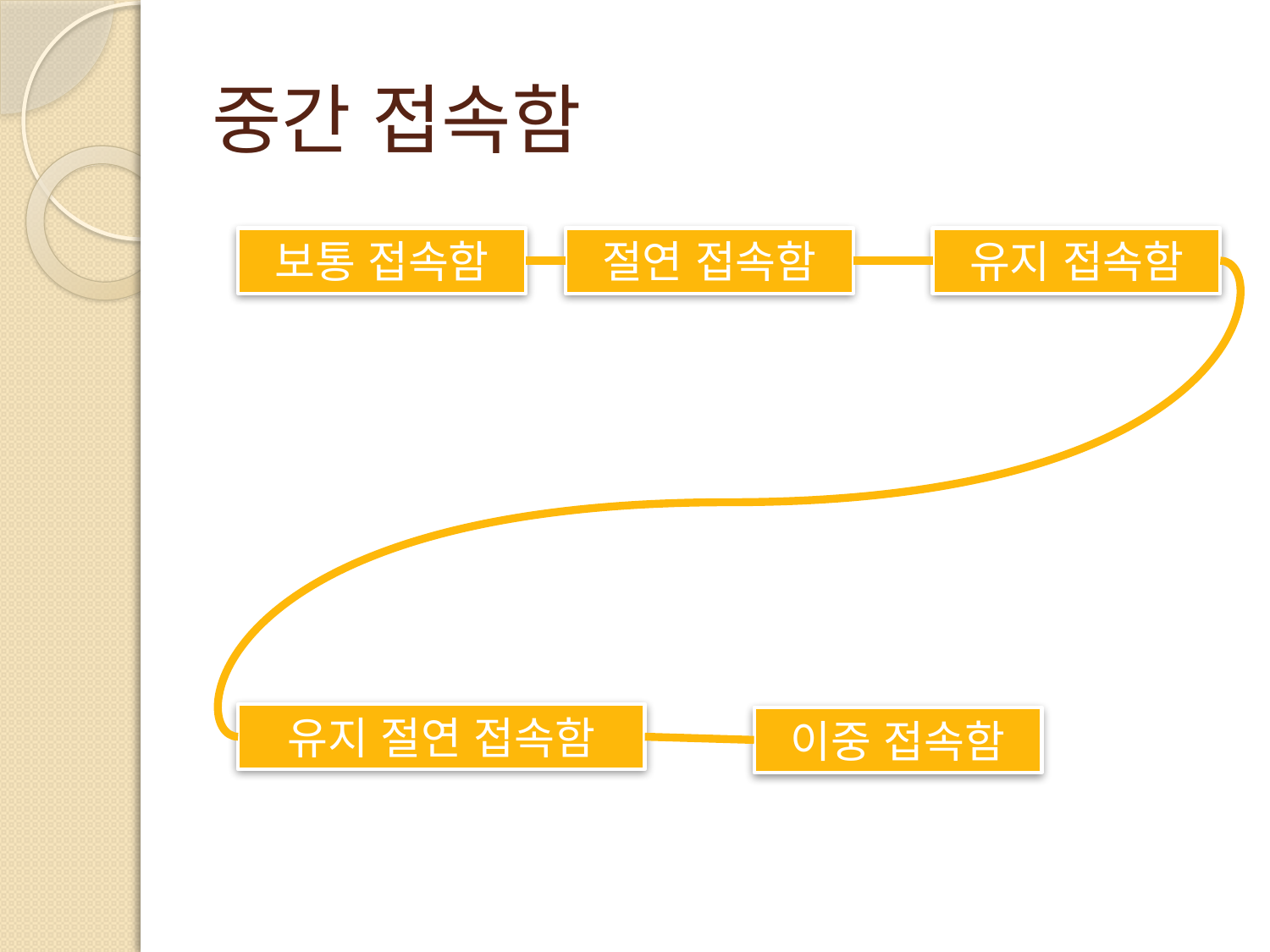

# 중간 접속함
보통 접속함
절연 접속함
유지 접속함
유지 절연 접속함
이중 접속함